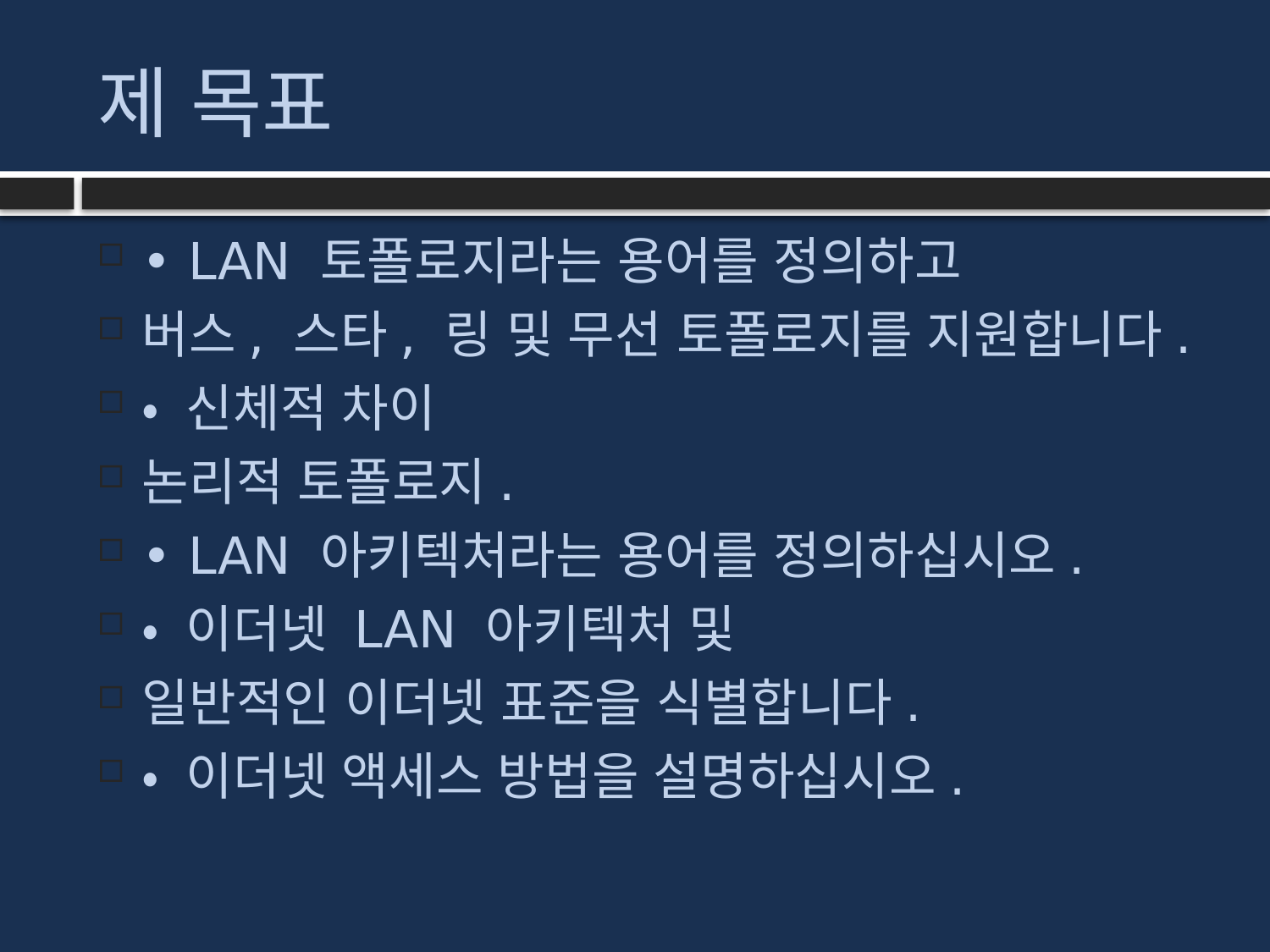

# 제 목표
• LAN 토폴로지라는 용어를 정의하고
버스, 스타, 링 및 무선 토폴로지를 지원합니다.
• 신체적 차이
논리적 토폴로지.
• LAN 아키텍처라는 용어를 정의하십시오.
• 이더넷 LAN 아키텍처 및
일반적인 이더넷 표준을 식별합니다.
• 이더넷 액세스 방법을 설명하십시오.